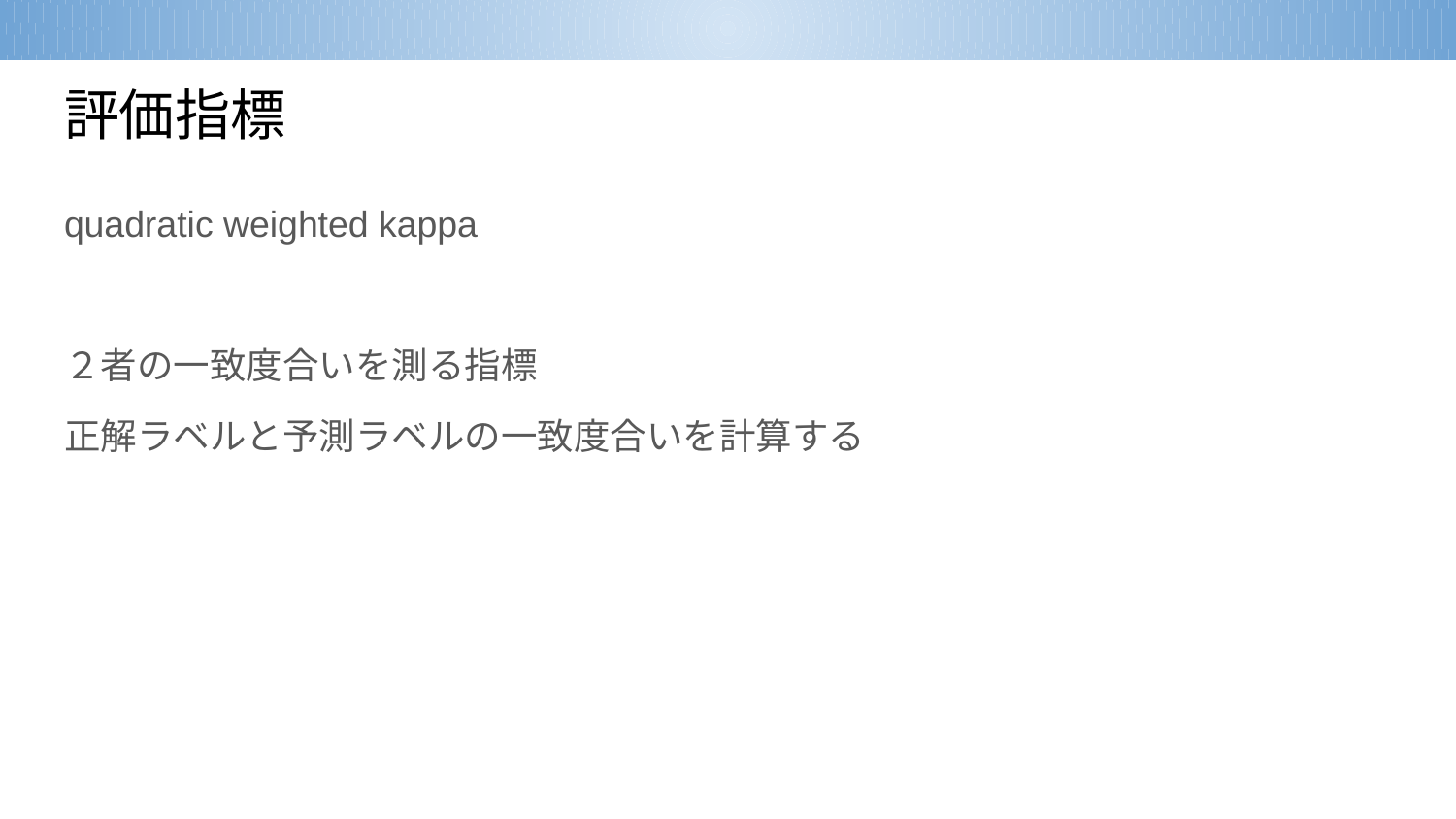

# 評価指標
quadratic weighted kappa

２者の一致度合いを測る指標
正解ラベルと予測ラベルの一致度合いを計算する